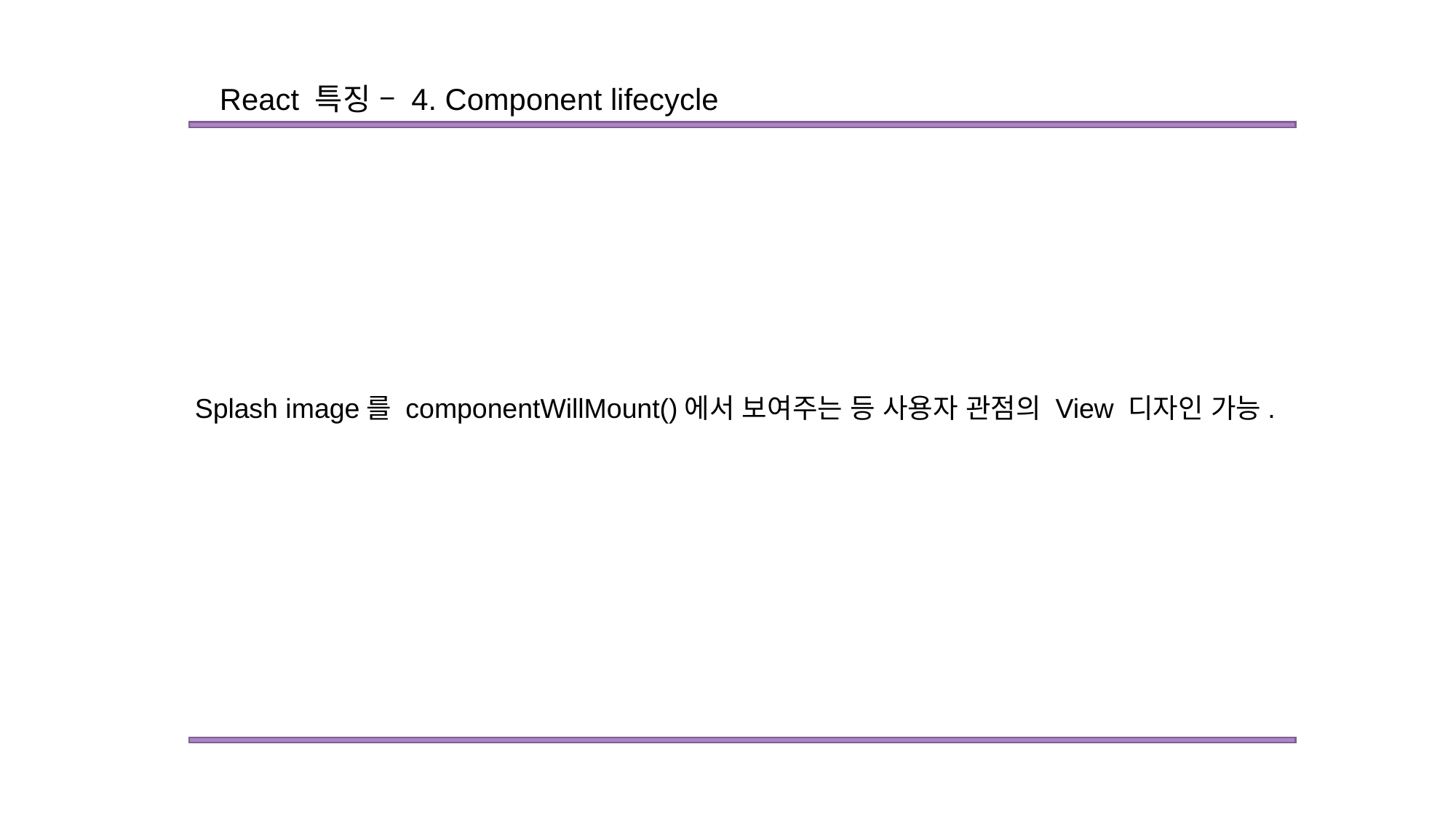

React 특징 – 4. Component lifecycle

Splash image를 componentWillMount()에서 보여주는 등 사용자 관점의 View 디자인 가능.